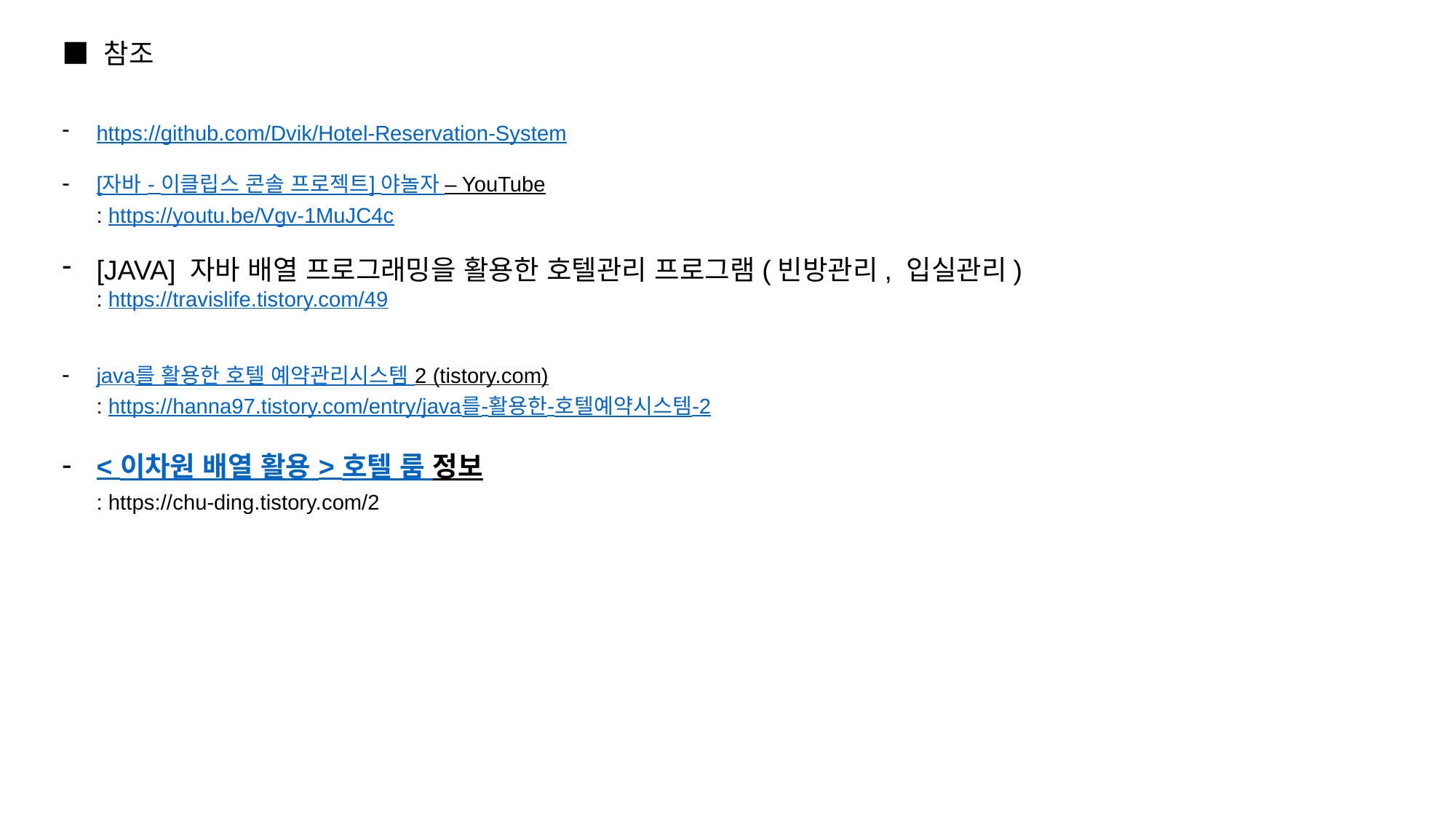

■ 참조

https://github.com/Dvik/Hotel-Reservation-System

[자바 - 이클립스 콘솔 프로젝트] 야놀자 – YouTube
: https://youtu.be/Vgv-1MuJC4c

[JAVA] 자바 배열 프로그래밍을 활용한 호텔관리 프로그램(빈방관리, 입실관리)
: https://travislife.tistory.com/49

java를 활용한 호텔 예약관리시스템 2 (tistory.com)
: https://hanna97.tistory.com/entry/java를-활용한-호텔예약시스템-2

< 이차원 배열 활용 > 호텔 룸 정보
: https://chu-ding.tistory.com/2